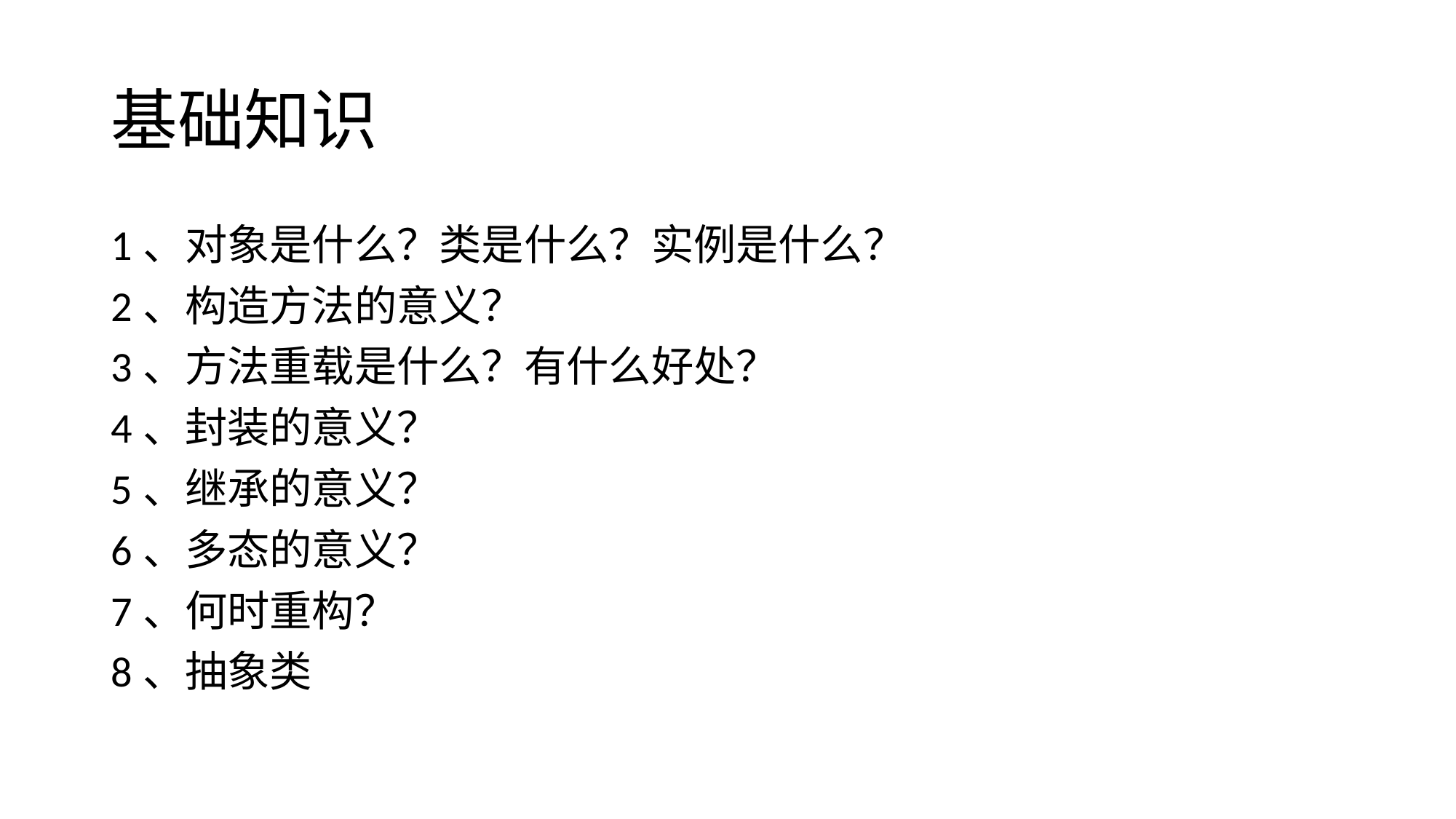

# 基础知识
1、对象是什么？类是什么？实例是什么？
2、构造方法的意义？
3、方法重载是什么？有什么好处？
4、封装的意义？
5、继承的意义？
6、多态的意义？
7、何时重构？
8、抽象类